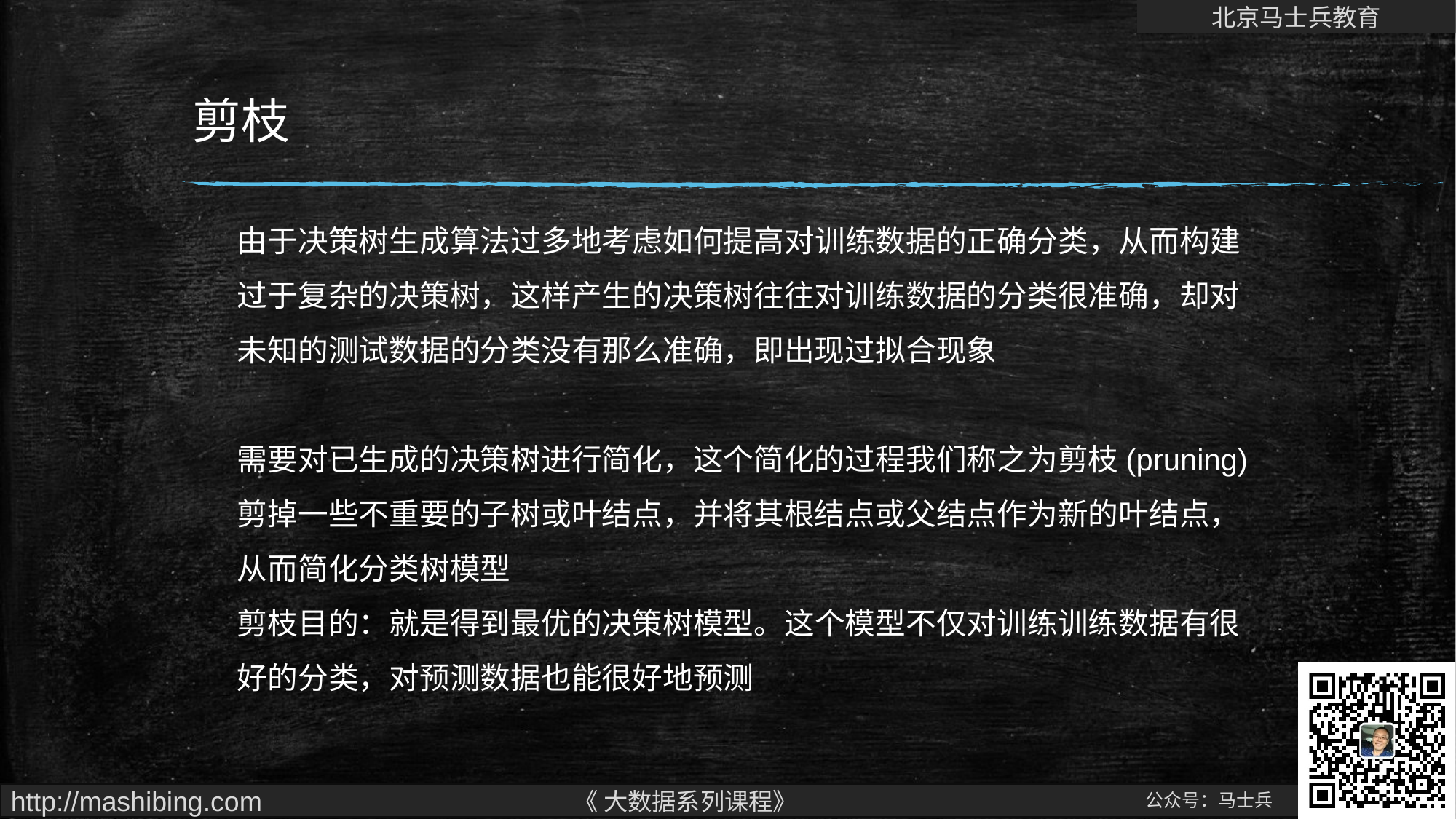

# 剪枝
由于决策树生成算法过多地考虑如何提高对训练数据的正确分类，从而构建过于复杂的决策树，这样产生的决策树往往对训练数据的分类很准确，却对未知的测试数据的分类没有那么准确，即出现过拟合现象

需要对已生成的决策树进行简化，这个简化的过程我们称之为剪枝(pruning)
剪掉一些不重要的子树或叶结点，并将其根结点或父结点作为新的叶结点，从而简化分类树模型
剪枝目的：就是得到最优的决策树模型。这个模型不仅对训练训练数据有很好的分类，对预测数据也能很好地预测